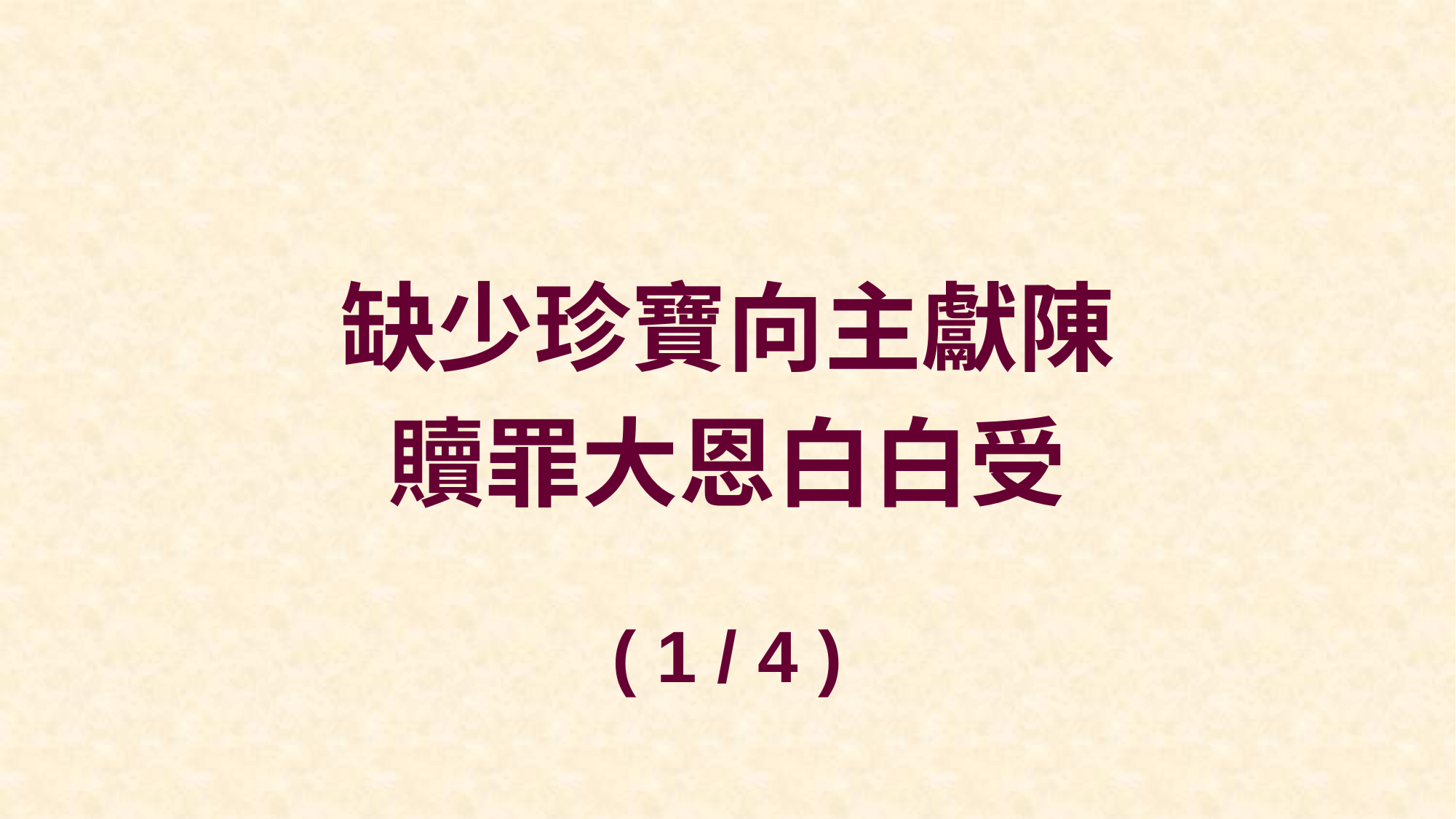

缺少珍寶向主獻陳
贖罪大恩白白受
( 1 / 4 )